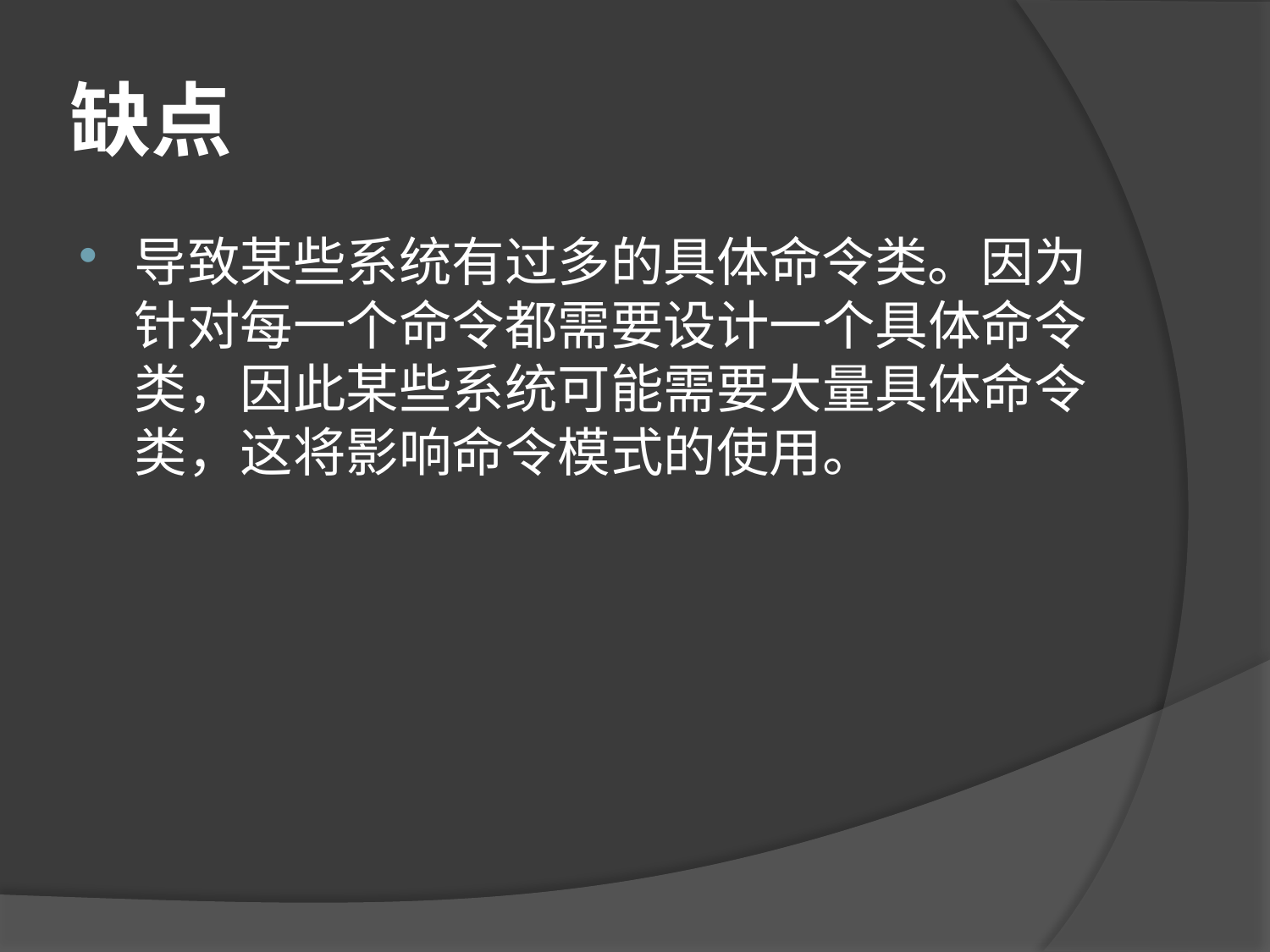

# 缺点
导致某些系统有过多的具体命令类。因为针对每一个命令都需要设计一个具体命令类，因此某些系统可能需要大量具体命令类，这将影响命令模式的使用。